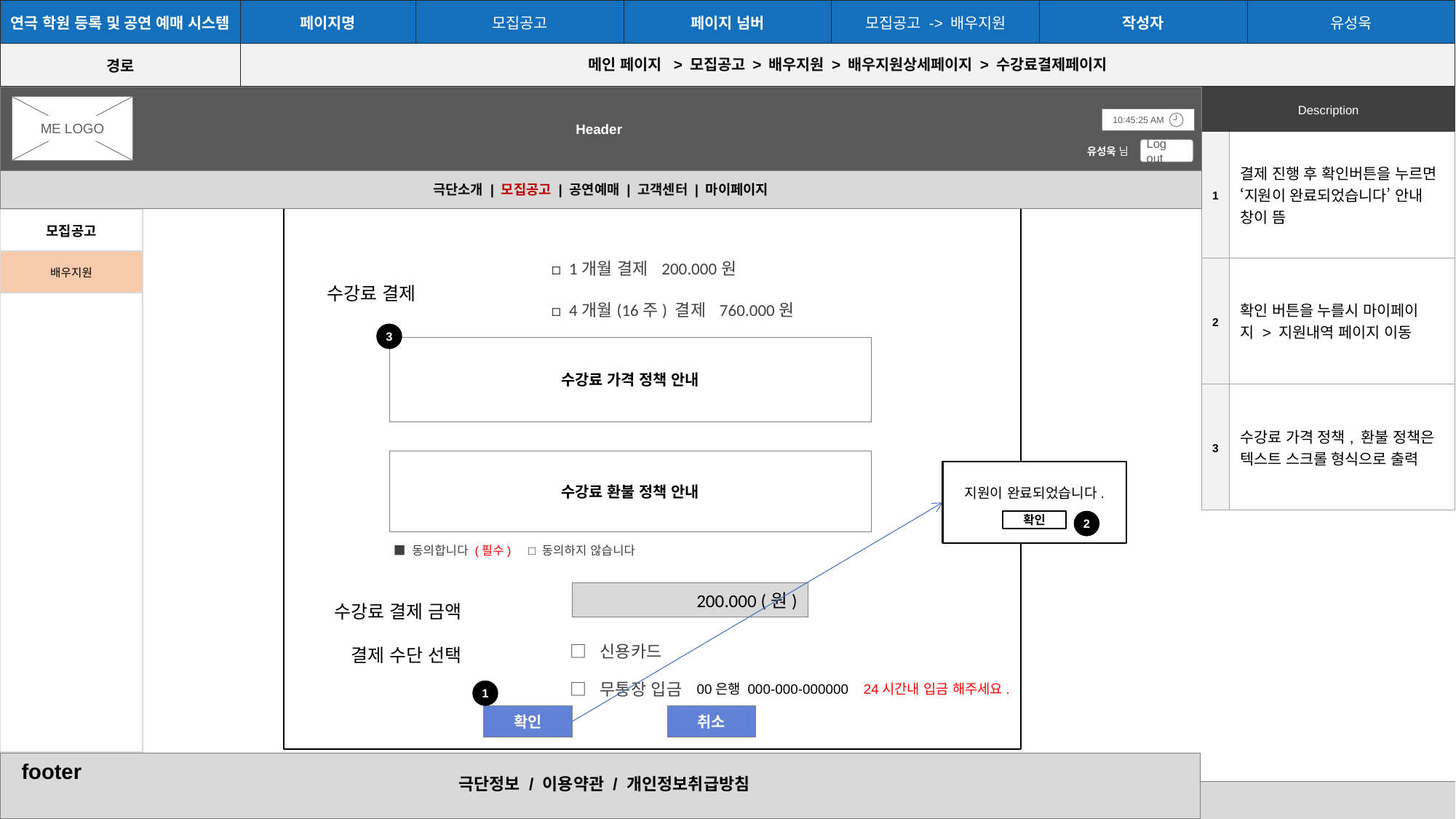

| 연극 학원 등록 및 공연 예매 시스템 | 페이지명 | 모집공고 | 페이지 넘버 | 모집공고 -> 배우지원 | 작성자 | 유성욱 |
| --- | --- | --- | --- | --- | --- | --- |
| 경로 | 메인 페이지 > 모집공고 > 배우지원 > 배우지원상세페이지 > 수강료결제페이지 |  |  |  |  |  |

ME LOGO
Header
Header
| Description |
| --- |

ME LOGO
10:45:25 AM

| 1 | 결제 진행 후 확인버튼을 누르면 ‘지원이 완료되었습니다’ 안내 창이 뜸 |
| --- | --- |
유성욱 님
Log out
극단소개 | 모집공고 | 공연예매 | 고객센터 | 마이페이지
극단소개 | 모집공고 | 공연예매 | 고객센터 | 마이페이지

| 모집공고 |
| --- |
| 배우지원 |
|  |
□  1개월 결제  200.000원
수강료 결제
| 2 | 확인 버튼을 누를시 마이페이지 > 지원내역 페이지 이동 |
| --- | --- |
| 3 | 수강료 가격 정책, 환불 정책은 텍스트 스크롤 형식으로 출력 |
□  4개월(16주) 결제  760.000원
3
수강료 가격 정책 안내
수강료 환불 정책 안내
지원이 완료되었습니다.
확인
2
■ 동의합니다 (필수)     □ 동의하지 않습니다
수강료 결제 금액
200.000 (원)
결제 수단 선택
□  신용카드
00은행 000-000-000000    24시간내 입금 해주세요.
□  무통장 입금
1
확인
취소

footer
극단정보 / 이용약관 / 개인정보취급방침
footer